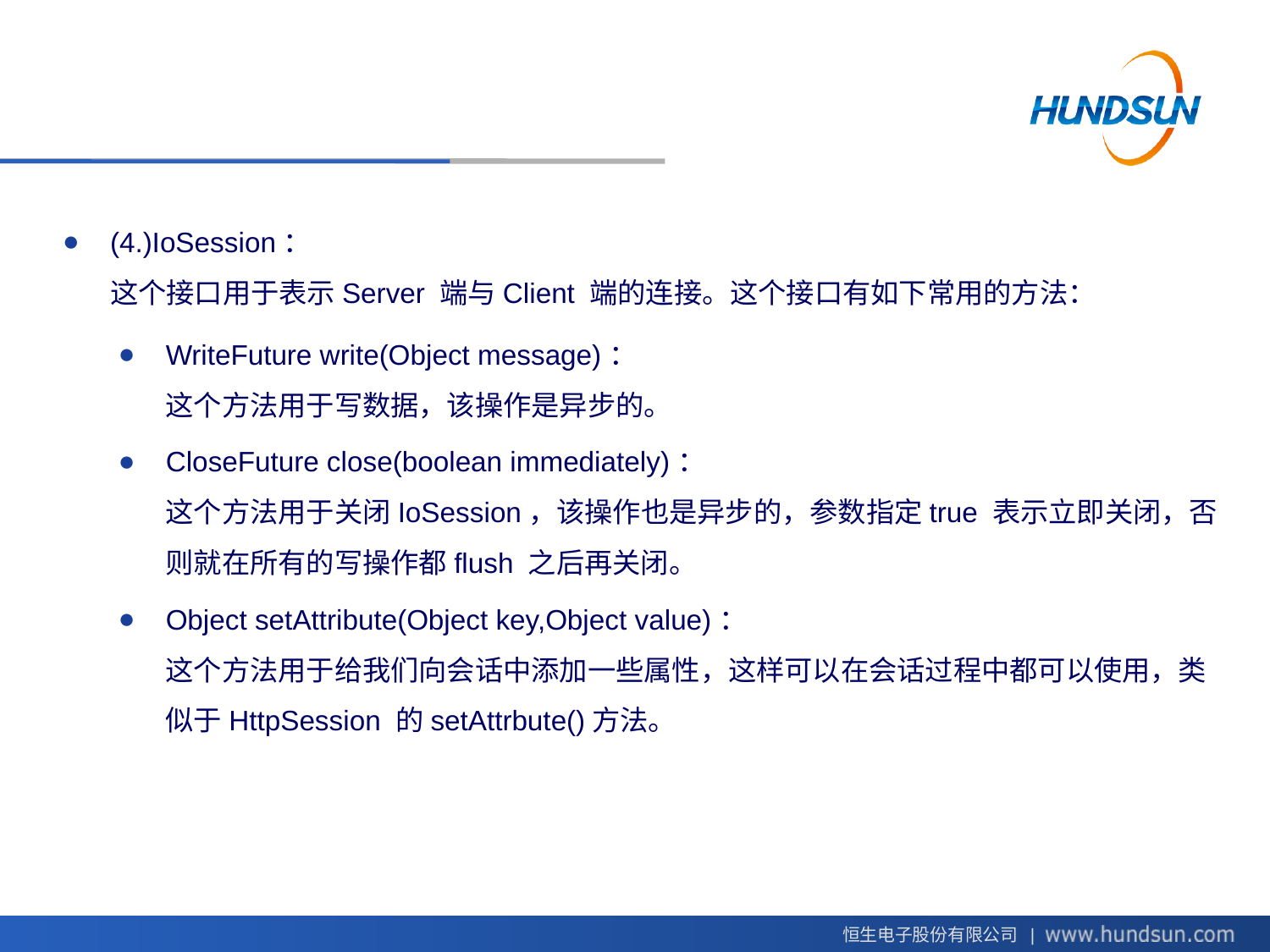

#
(4.)IoSession：
这个接口用于表示Server 端与Client 端的连接。这个接口有如下常用的方法：
WriteFuture write(Object message)：
这个方法用于写数据，该操作是异步的。
CloseFuture close(boolean immediately)：
这个方法用于关闭IoSession，该操作也是异步的，参数指定true 表示立即关闭，否则就在所有的写操作都flush 之后再关闭。
Object setAttribute(Object key,Object value)：
这个方法用于给我们向会话中添加一些属性，这样可以在会话过程中都可以使用，类似于HttpSession 的setAttrbute()方法。